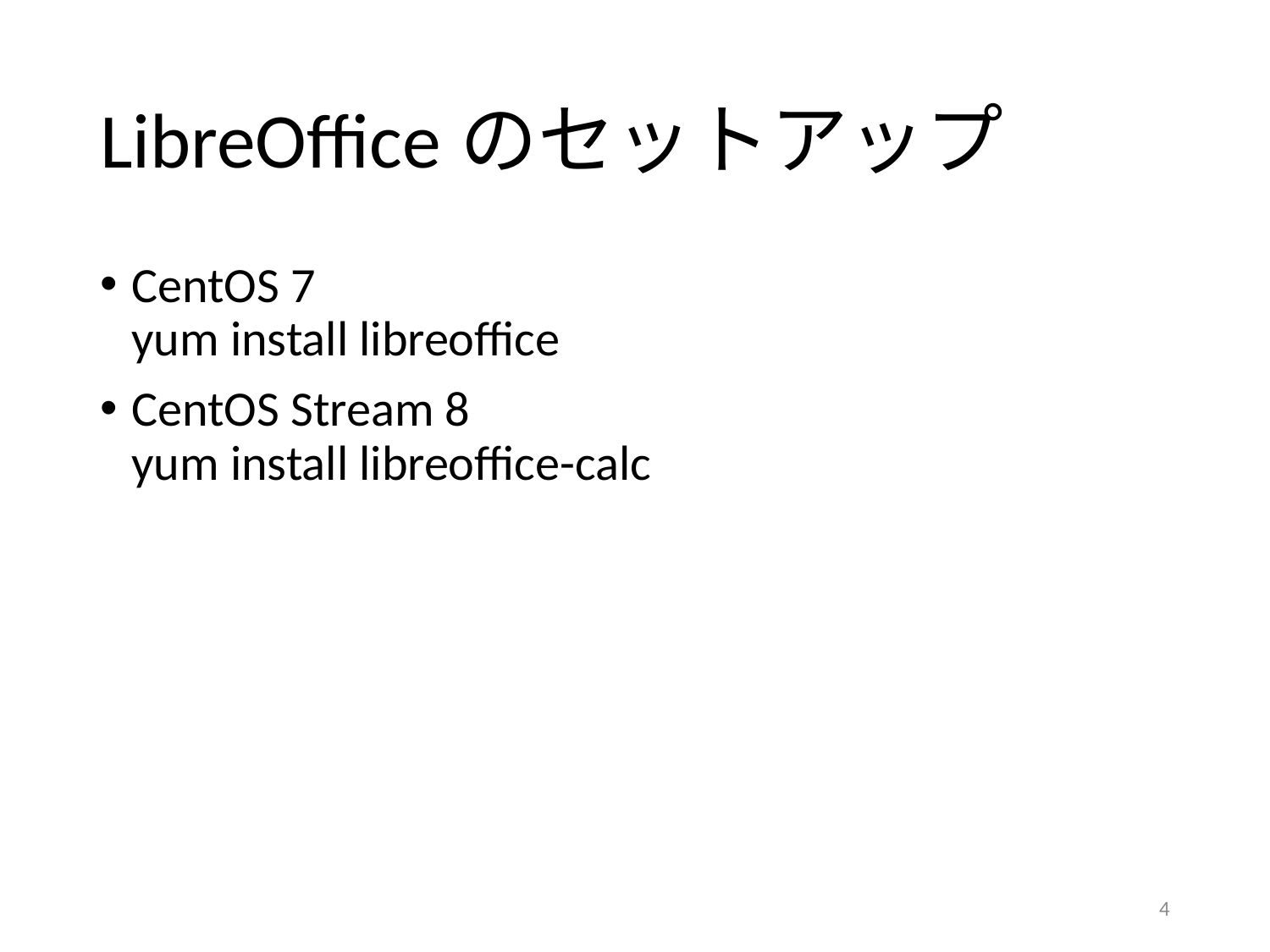

# LibreOfficeのセットアップ
CentOS 7
yum install libreoffice
CentOS Stream 8
yum install libreoffice-calc
4